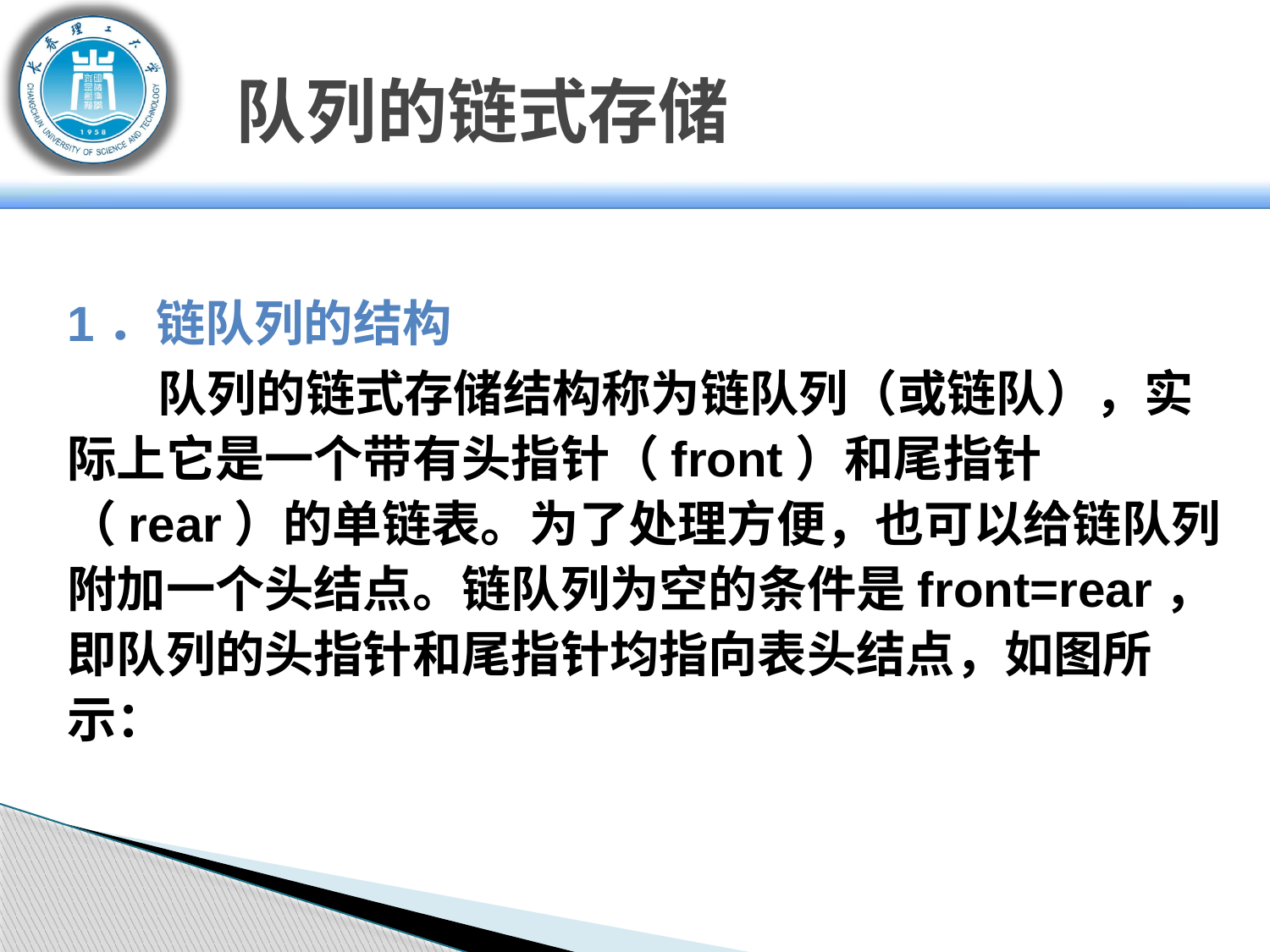

# 队列的链式存储
1．链队列的结构
       队列的链式存储结构称为链队列（或链队），实际上它是一个带有头指针（front）和尾指针（rear）的单链表。为了处理方便，也可以给链队列附加一个头结点。链队列为空的条件是front=rear，即队列的头指针和尾指针均指向表头结点，如图所示：